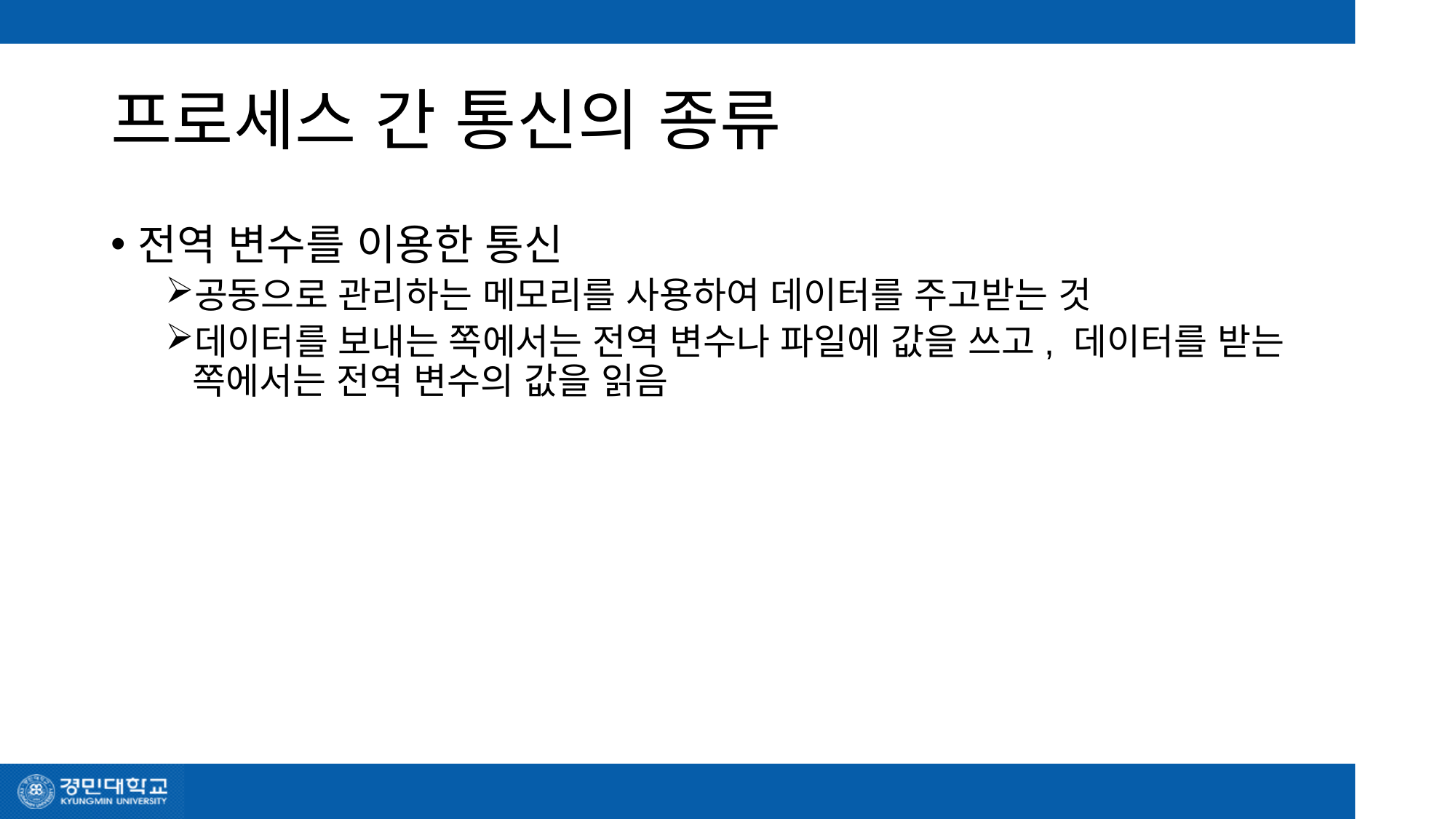

# 프로세스 간 통신의 종류
전역 변수를 이용한 통신
공동으로 관리하는 메모리를 사용하여 데이터를 주고받는 것
데이터를 보내는 쪽에서는 전역 변수나 파일에 값을 쓰고, 데이터를 받는 쪽에서는 전역 변수의 값을 읽음